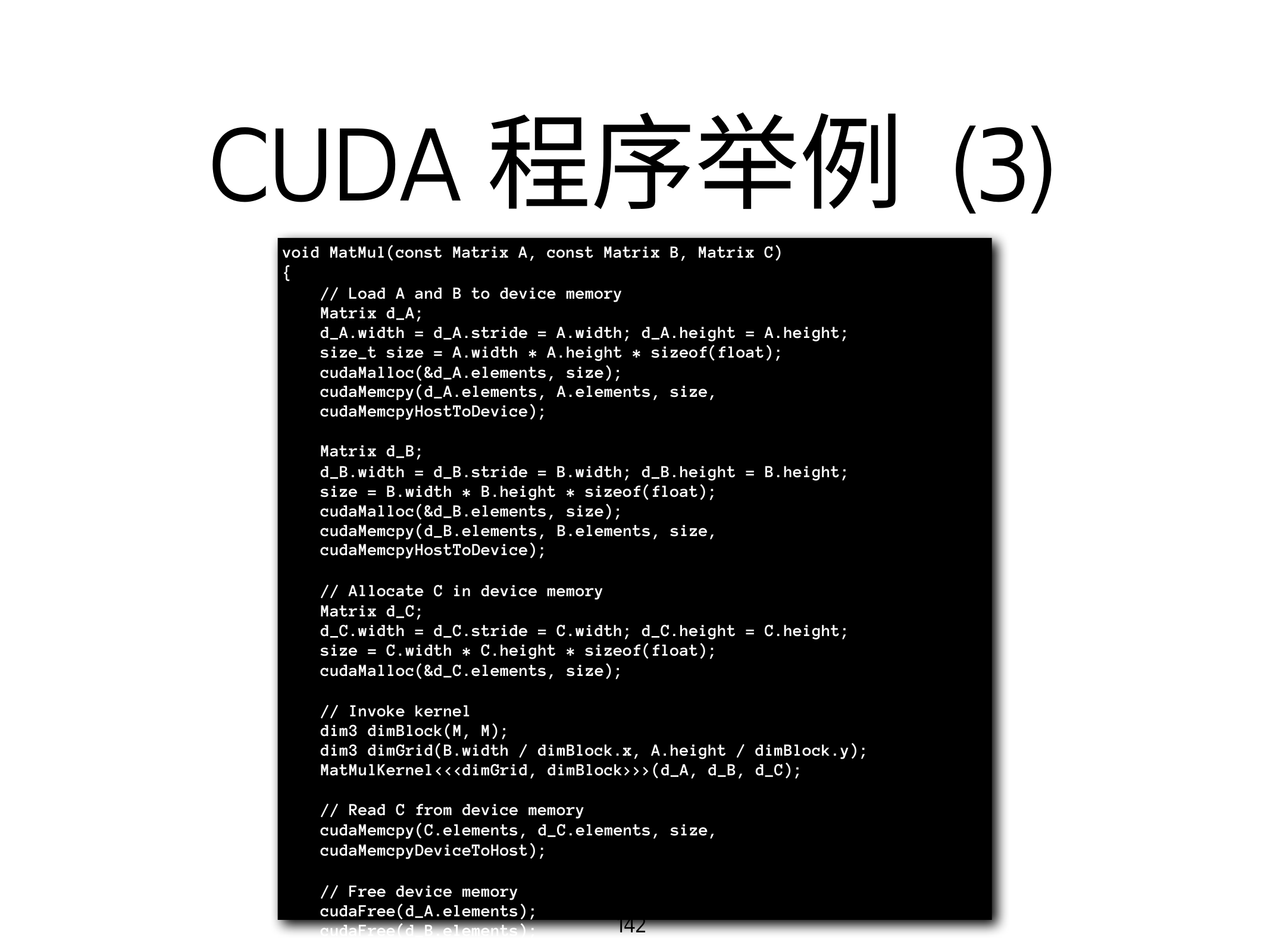

# CUDA程序举例 (3)

void MatMul(const Matrix A, const Matrix B, Matrix C)
{
// Load A and B to device memory Matrix d_A;
d_A.width = d_A.stride = A.width; d_A.height = A.height; size_t size = A.width * A.height * sizeof(float); cudaMalloc(&d_A.elements, size);
cudaMemcpy(d_A.elements, A.elements, size, cudaMemcpyHostToDevice);

Matrix d_B;
d_B.width = d_B.stride = B.width; d_B.height = B.height; size = B.width * B.height * sizeof(float); cudaMalloc(&d_B.elements, size);
cudaMemcpy(d_B.elements, B.elements, size, cudaMemcpyHostToDevice);

// Allocate C in device memory Matrix d_C;
d_C.width = d_C.stride = C.width; d_C.height = C.height; size = C.width * C.height * sizeof(float); cudaMalloc(&d_C.elements, size);

// Invoke kernel dim3 dimBlock(M, M);
dim3 dimGrid(B.width / dimBlock.x, A.height / dimBlock.y); MatMulKernel<<<dimGrid, dimBlock>>>(d_A, d_B, d_C);

// Read C from device memory
cudaMemcpy(C.elements, d_C.elements, size, cudaMemcpyDeviceToHost);

// Free device memory cudaFree(d_A.elements); cudaFree(d_B.elements); cudaFree(d_C.elements);
}
142